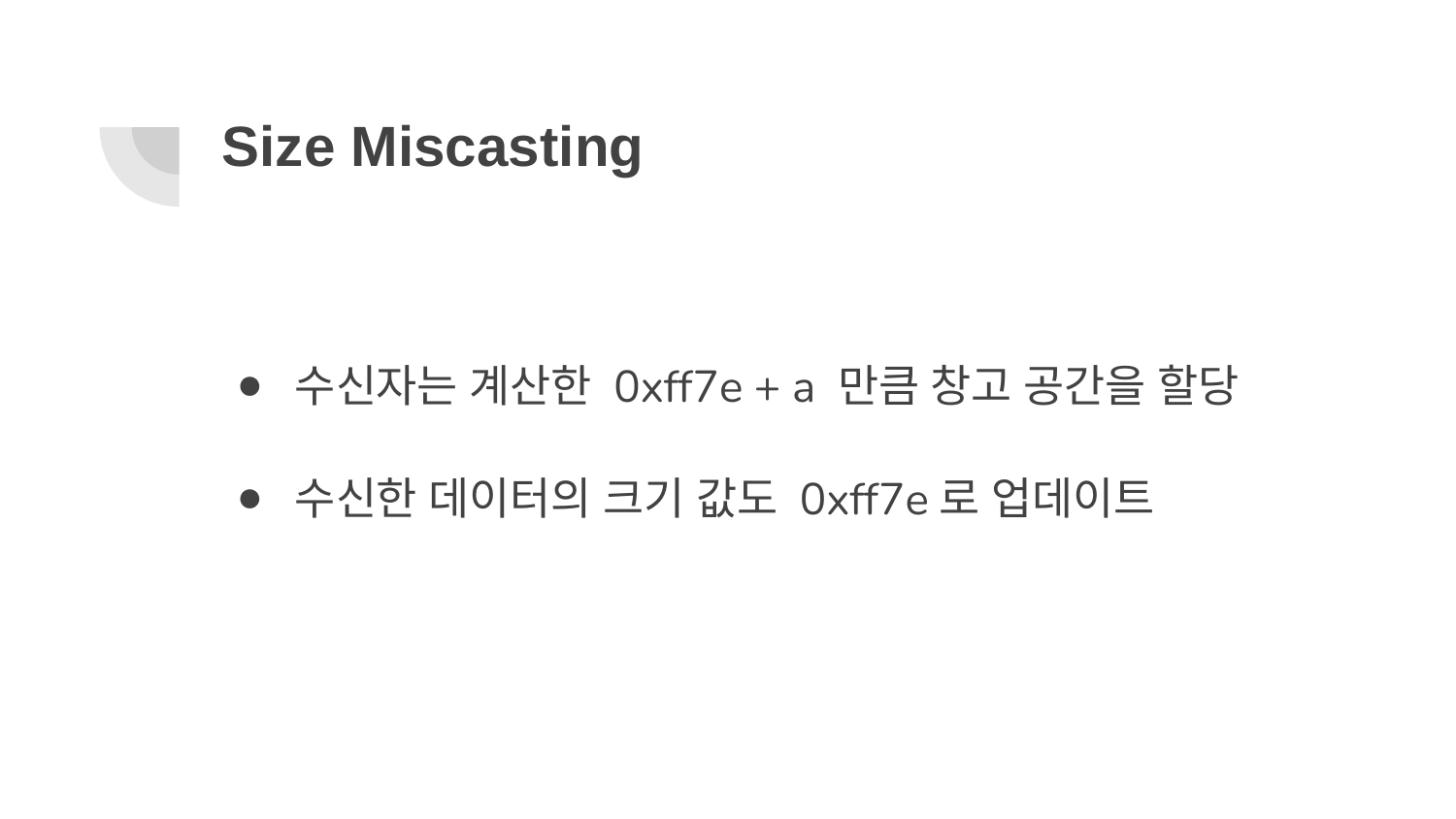

# Size Miscasting

수신자는 계산한 0xff7e + a 만큼 창고 공간을 할당
수신한 데이터의 크기 값도 0xff7e로 업데이트